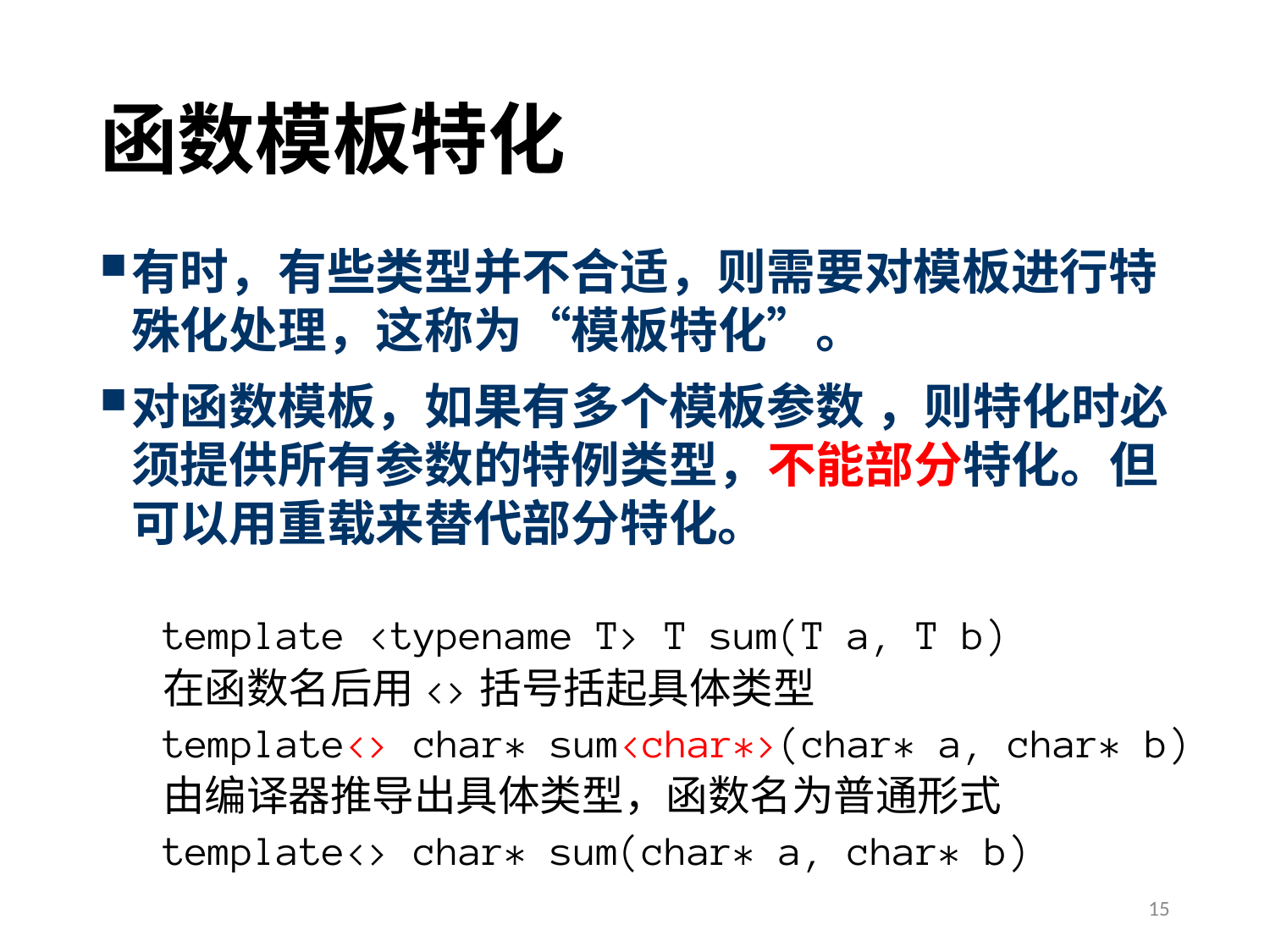

# 函数模板特化
有时，有些类型并不合适，则需要对模板进行特殊化处理，这称为“模板特化”。
对函数模板，如果有多个模板参数 ，则特化时必须提供所有参数的特例类型，不能部分特化。但可以用重载来替代部分特化。

template <typename T> T sum(T a, T b)
在函数名后用<>括号括起具体类型
template<> char* sum<char*>(char* a, char* b)
由编译器推导出具体类型，函数名为普通形式
template<> char* sum(char* a, char* b)

15